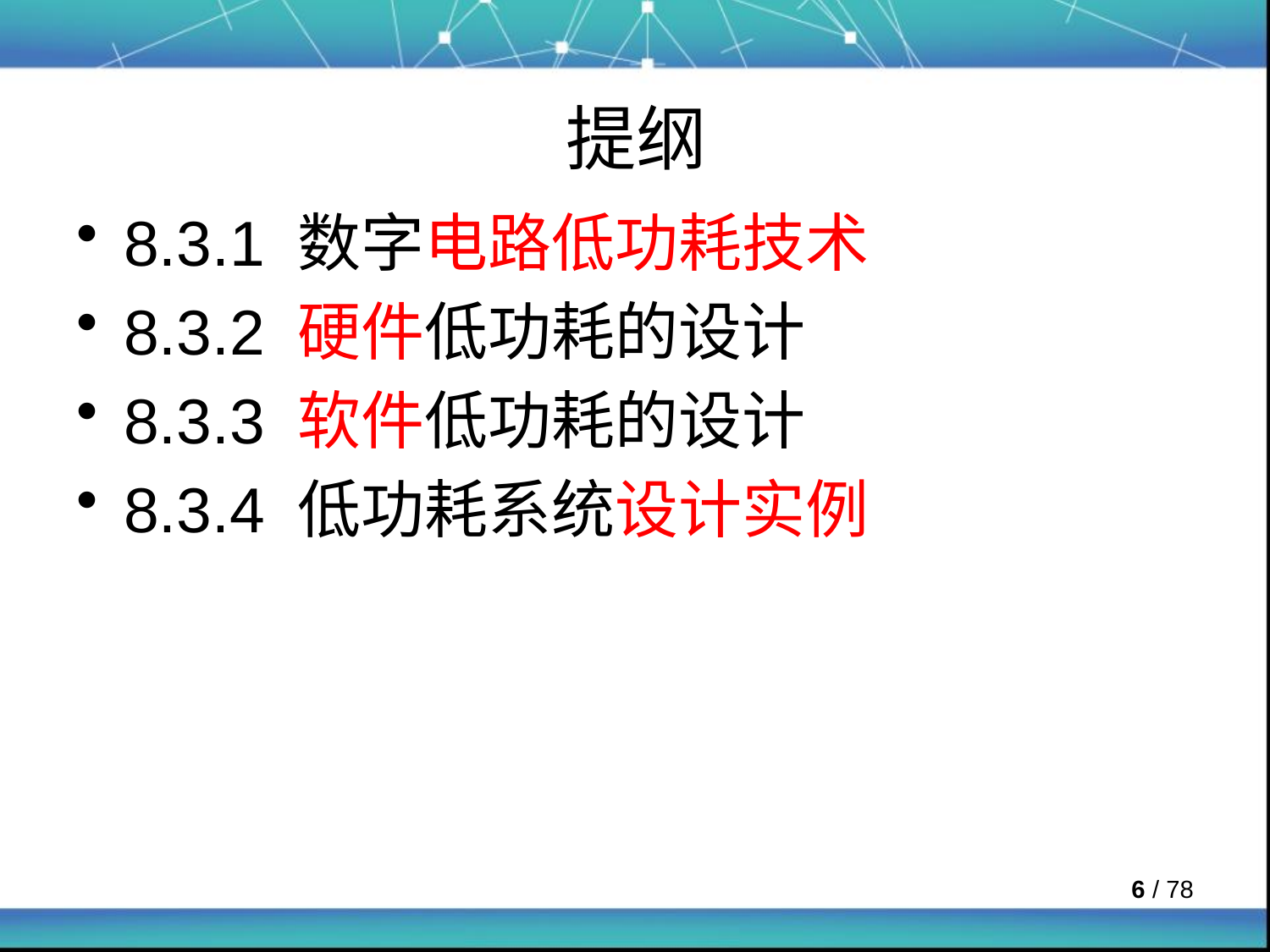

# 提纲
8.3.1 数字电路低功耗技术
8.3.2 硬件低功耗的设计
8.3.3 软件低功耗的设计
8.3.4 低功耗系统设计实例
6 / 78